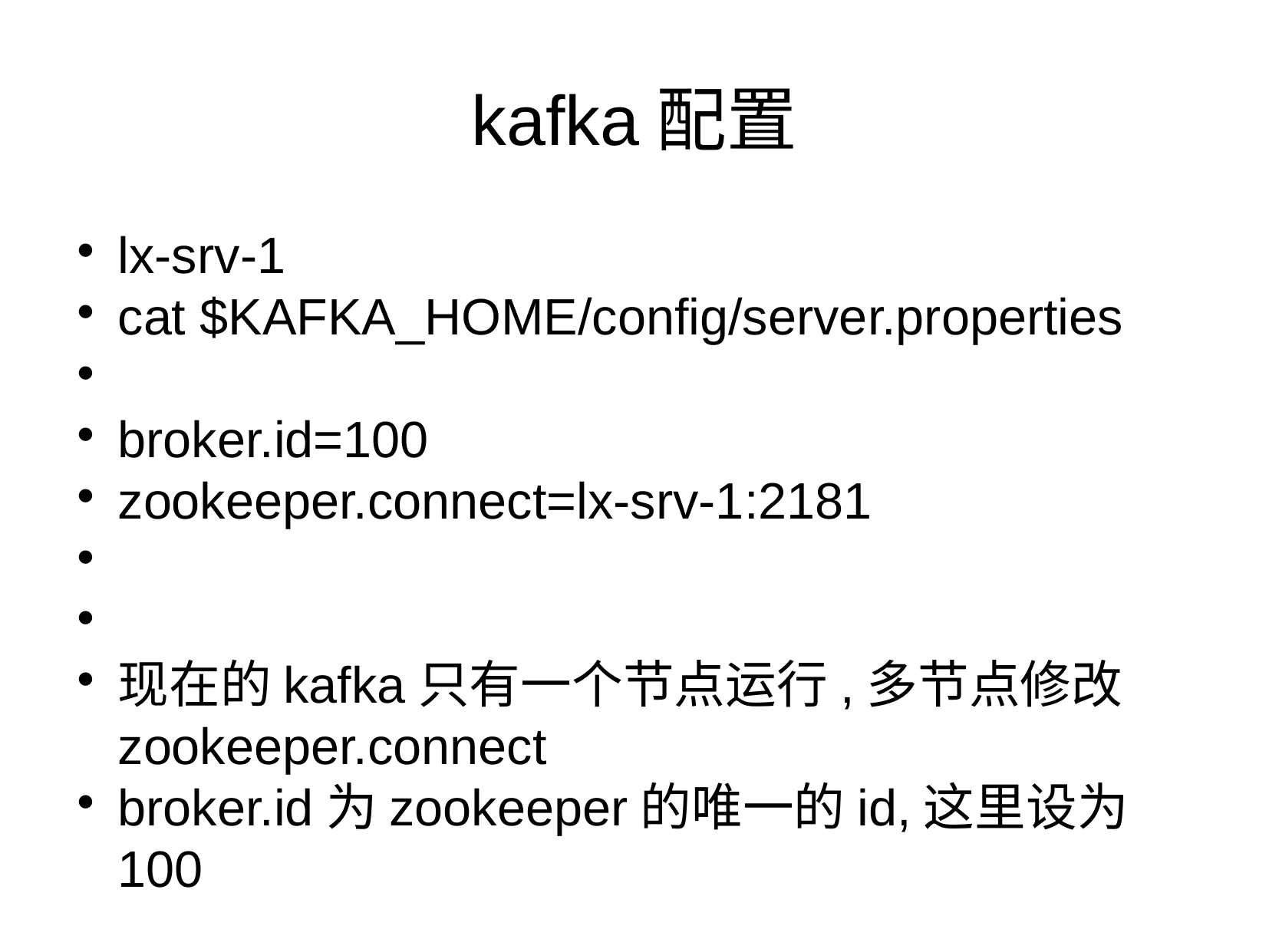

kafka配置
lx-srv-1
cat $KAFKA_HOME/config/server.properties

broker.id=100
zookeeper.connect=lx-srv-1:2181

现在的kafka只有一个节点运行,多节点修改zookeeper.connect
broker.id为zookeeper的唯一的id,这里设为100